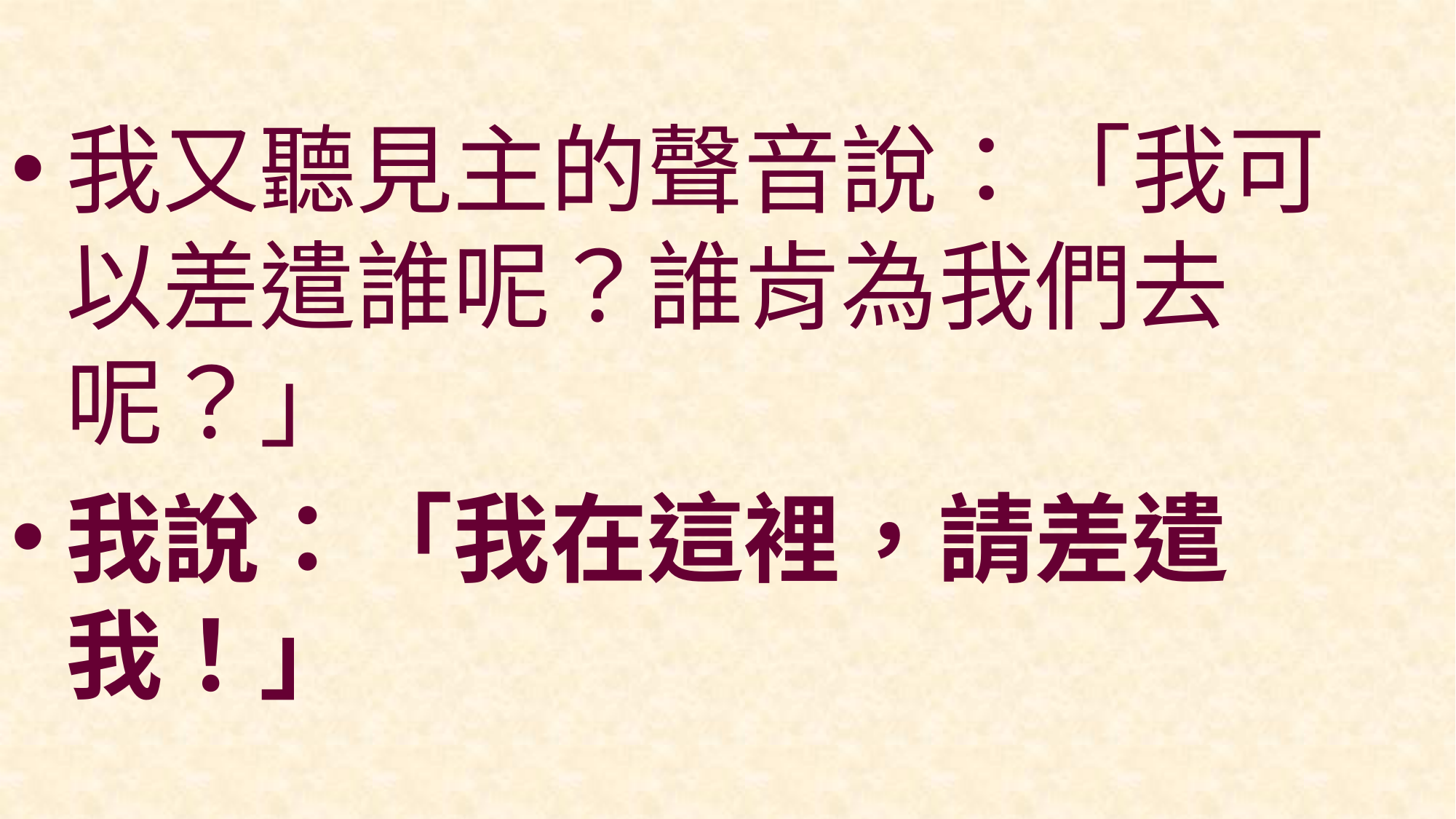

我又聽見主的聲音說：「我可以差遣誰呢？誰肯為我們去呢？」
我說：「我在這裡，請差遣我！」